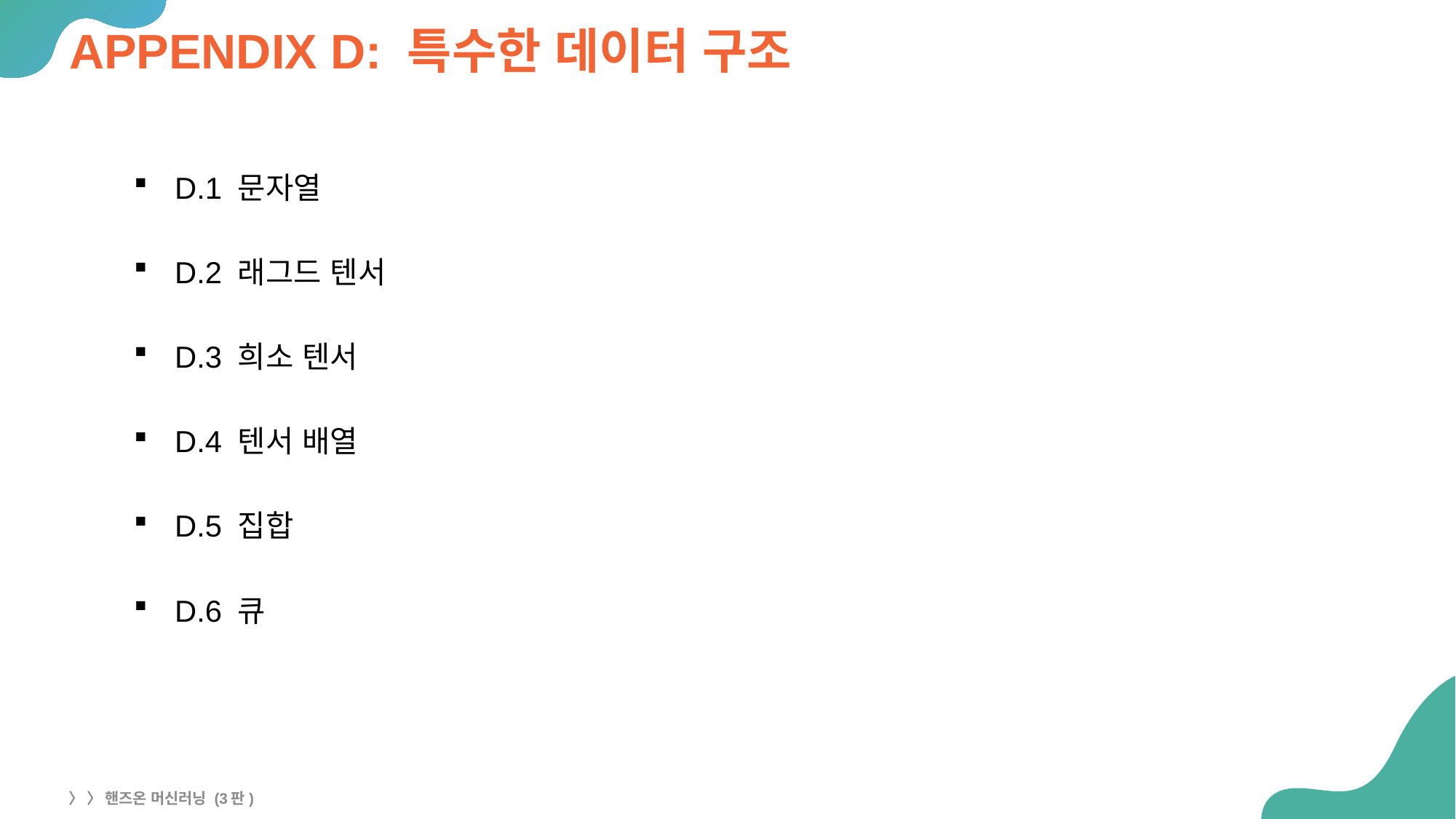

# APPENDIX D: 특수한 데이터 구조
D.1 문자열

D.2 래그드 텐서

D.3 희소 텐서

D.4 텐서 배열

D.5 집합

D.6 큐
〉 〉 핸즈온 머신러닝 (3판)